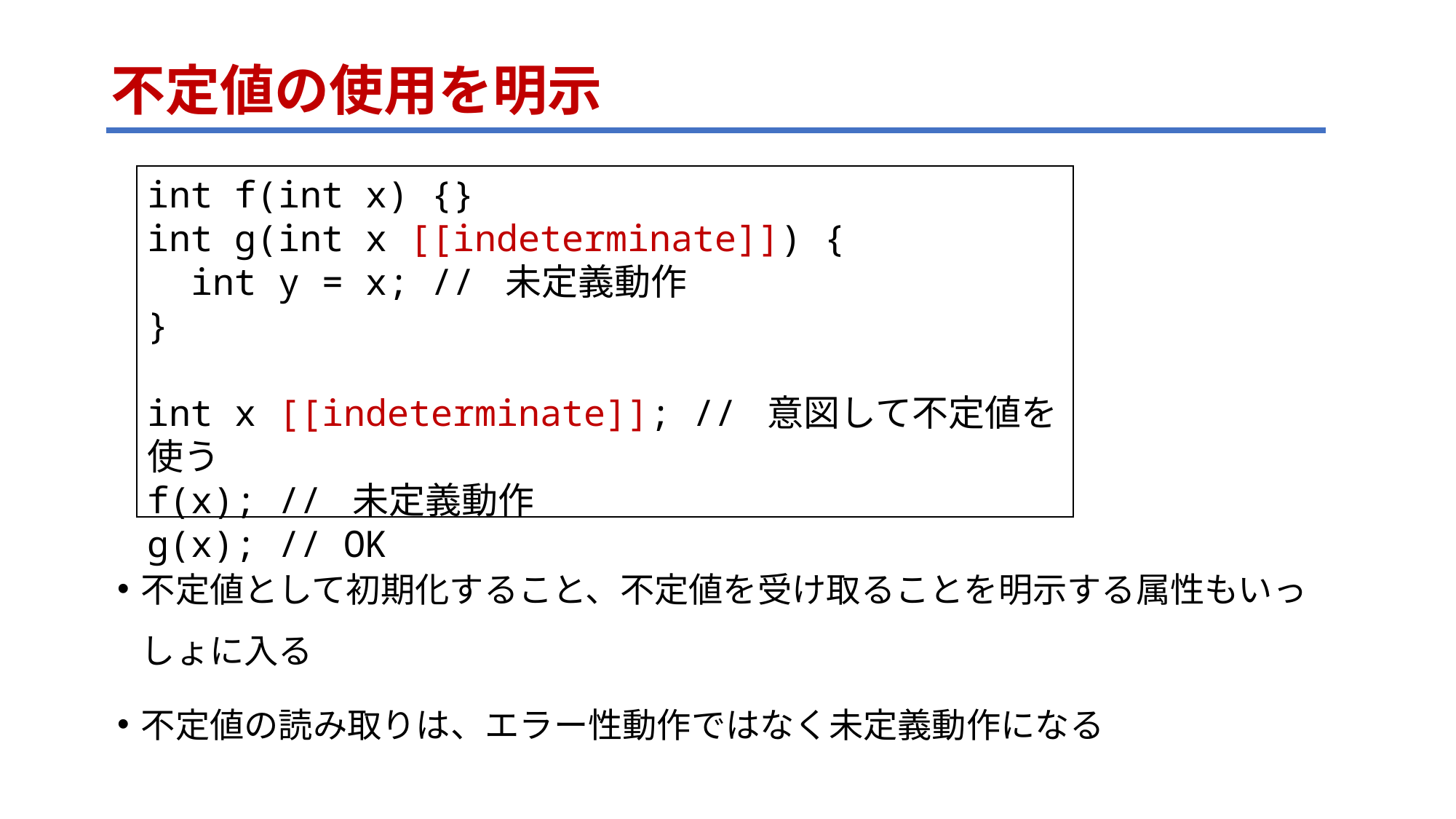

# 不定値の使用を明示
int f(int x) {}
int g(int x [[indeterminate]]) {
  int y = x; // 未定義動作
}

int x [[indeterminate]]; // 意図して不定値を使う
f(x); // 未定義動作
g(x); // OK
不定値として初期化すること、不定値を受け取ることを明示する属性もいっしょに入る
不定値の読み取りは、エラー性動作ではなく未定義動作になる